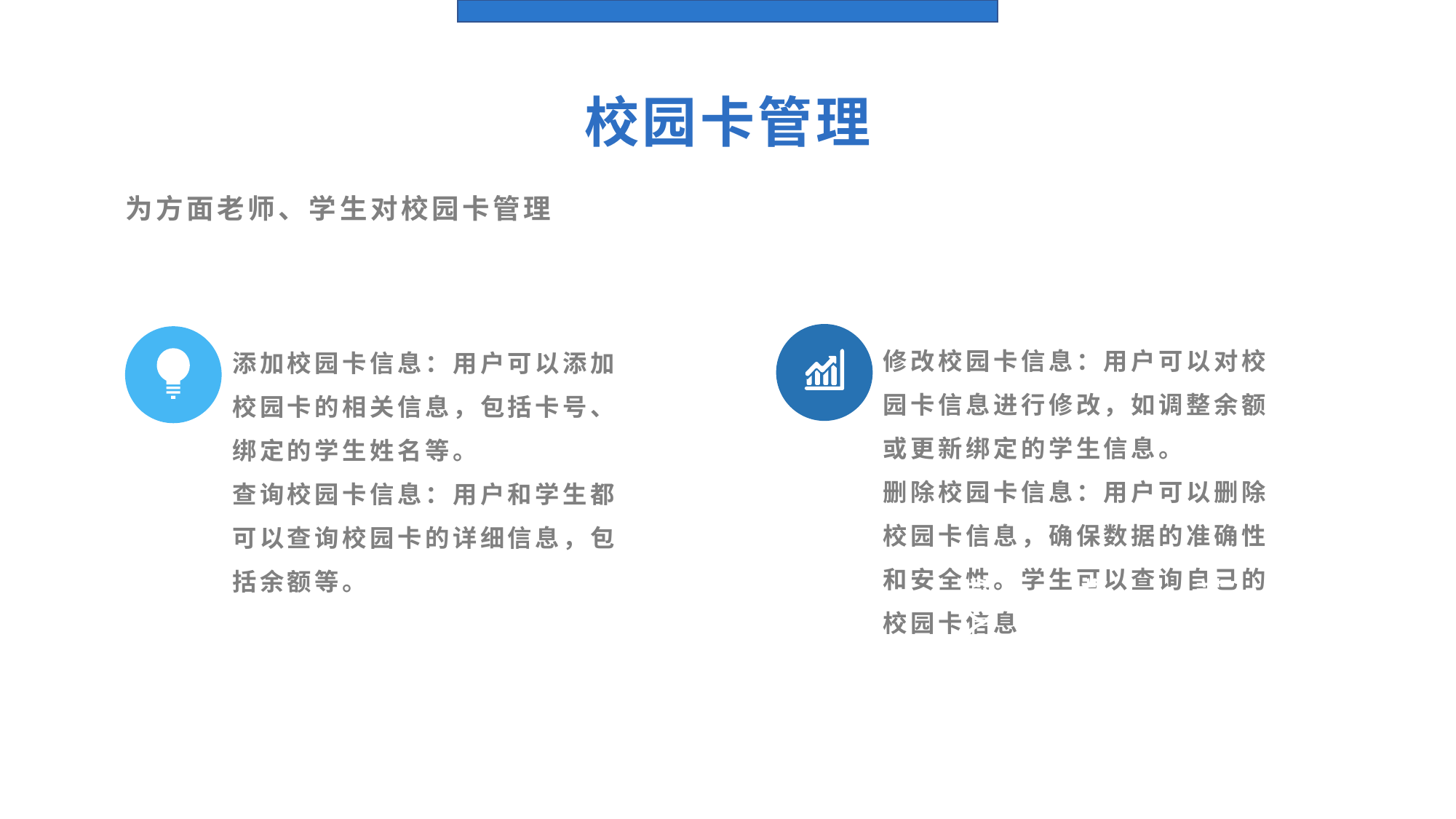

校园卡管理
为方面老师、学生对校园卡管理

修改校园卡信息：用户可以对校园卡信息进行修改，如调整余额或更新绑定的学生信息。
删除校园卡信息：用户可以删除校园卡信息，确保数据的准确性和安全性。学生可以查询自己的校园卡信息

添加校园卡信息：用户可以添加校园卡的相关信息，包括卡号、绑定的学生姓名等。
查询校园卡信息：用户和学生都可以查询校园卡的详细信息，包括余额等。

输入内容
输入内容
输入内容
输入内容
输入内容